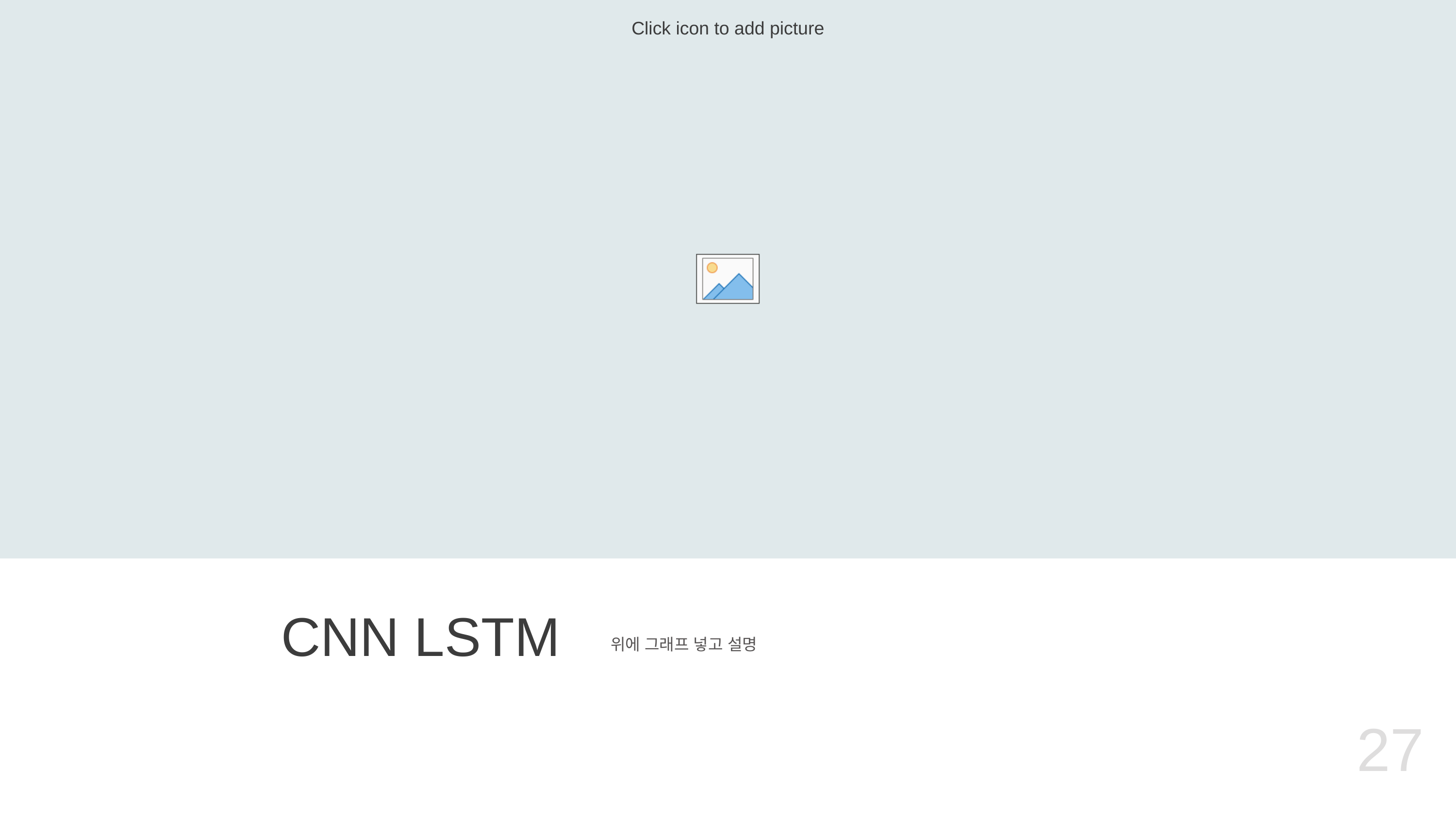

위에 그래프 넣고 설명
# CNN LSTM
27